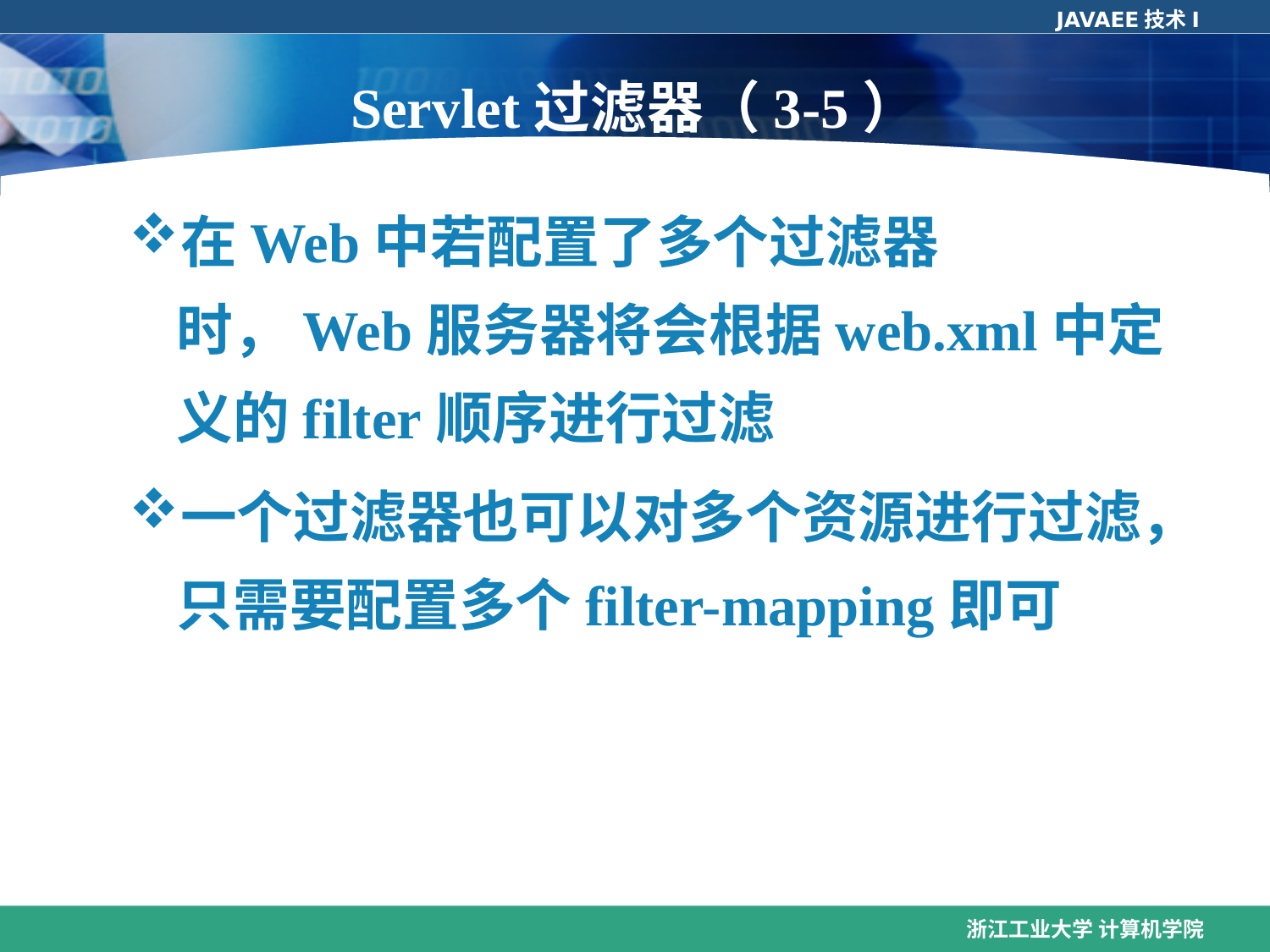

Servlet过滤器（3-5）
在Web中若配置了多个过滤器时，Web服务器将会根据web.xml中定义的filter顺序进行过滤
一个过滤器也可以对多个资源进行过滤，只需要配置多个filter-mapping即可